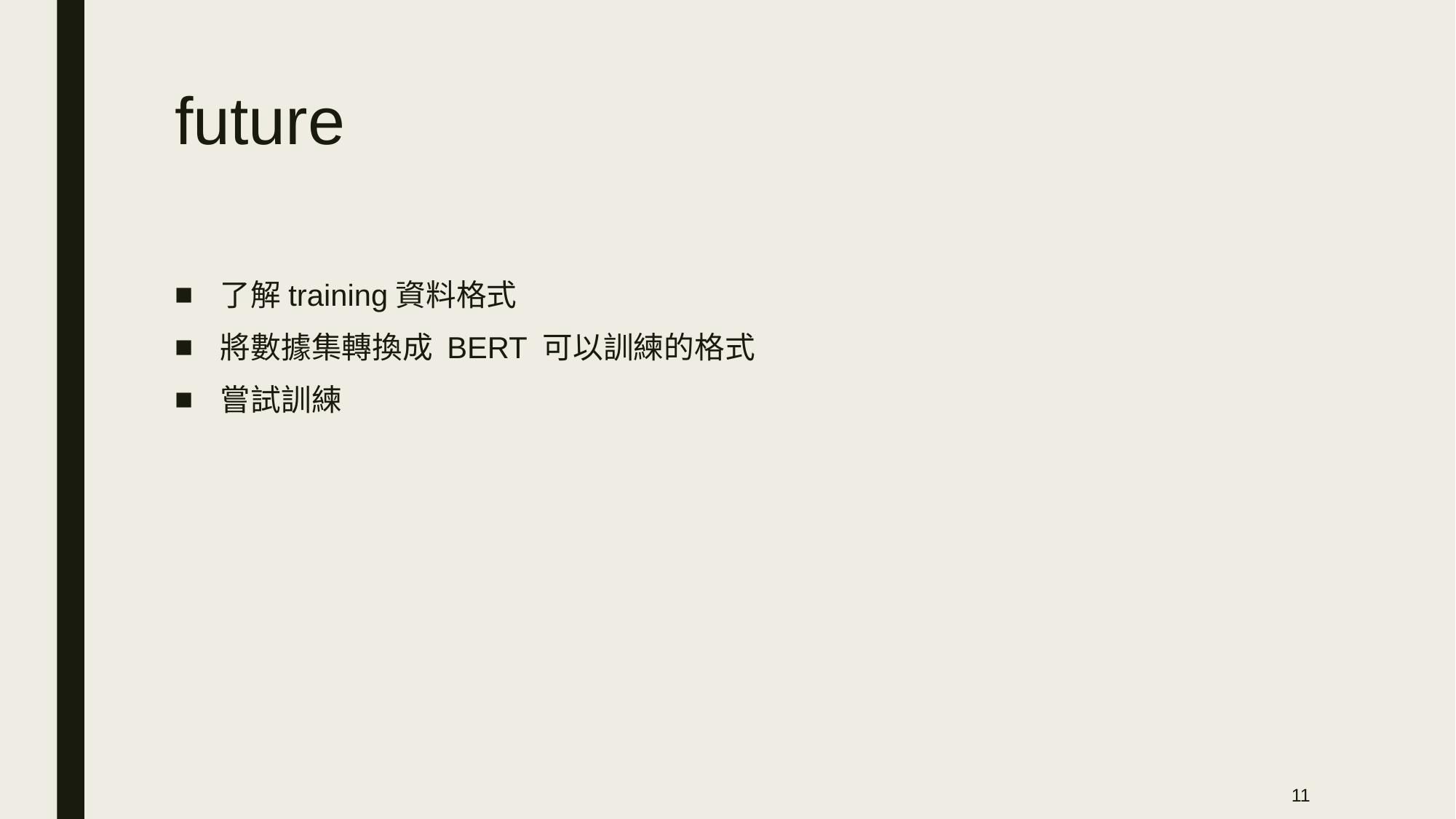

# future
了解training資料格式
將數據集轉換成 BERT 可以訓練的格式
嘗試訓練
11